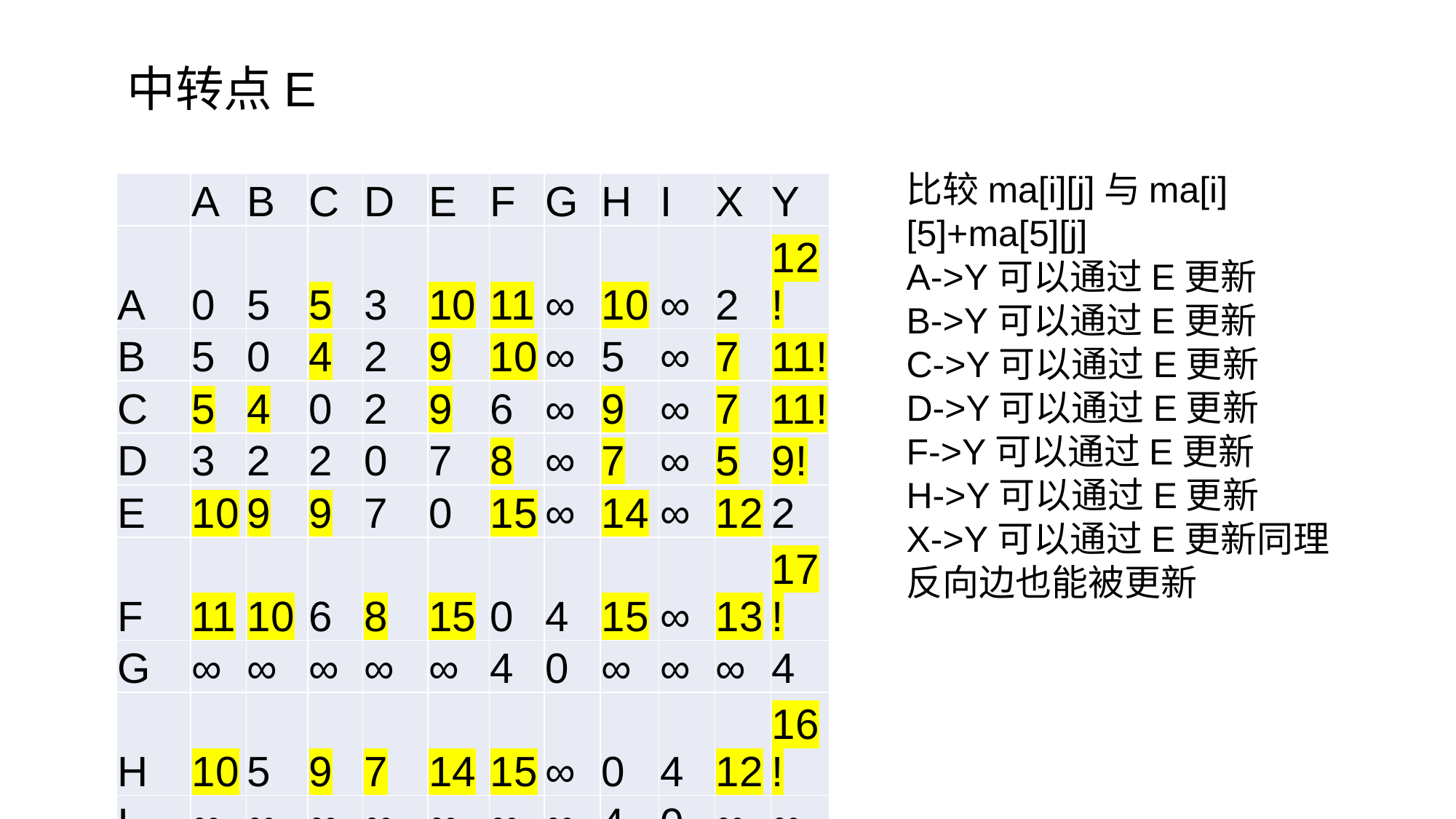

中转点E
比较ma[i][j]与ma[i][5]+ma[5][j]
A->Y可以通过E更新
B->Y可以通过E更新
C->Y可以通过E更新
D->Y可以通过E更新
F->Y可以通过E更新
H->Y可以通过E更新
X->Y可以通过E更新同理反向边也能被更新

|  | A | B | C | D | E | F | G | H | I | X | Y |
| --- | --- | --- | --- | --- | --- | --- | --- | --- | --- | --- | --- |
| A | 0 | 5 | 5 | 3 | 10 | 11 | ∞ | 10 | ∞ | 2 | 12! |
| B | 5 | 0 | 4 | 2 | 9 | 10 | ∞ | 5 | ∞ | 7 | 11! |
| C | 5 | 4 | 0 | 2 | 9 | 6 | ∞ | 9 | ∞ | 7 | 11! |
| D | 3 | 2 | 2 | 0 | 7 | 8 | ∞ | 7 | ∞ | 5 | 9! |
| E | 10 | 9 | 9 | 7 | 0 | 15 | ∞ | 14 | ∞ | 12 | 2 |
| F | 11 | 10 | 6 | 8 | 15 | 0 | 4 | 15 | ∞ | 13 | 17! |
| G | ∞ | ∞ | ∞ | ∞ | ∞ | 4 | 0 | ∞ | ∞ | ∞ | 4 |
| H | 10 | 5 | 9 | 7 | 14 | 15 | ∞ | 0 | 4 | 12 | 16! |
| I | ∞ | ∞ | ∞ | ∞ | ∞ | ∞ | ∞ | 4 | 0 | ∞ | ∞ |
| X | 2 | 7 | 7 | 5 | 12 | 13 | ∞ | 12 | ∞ | 0 | 14! |
| Y | 12! | 11! | 11! | 9! | 2 | 17! | 4 | 16! | ∞ | 14! | 0 |